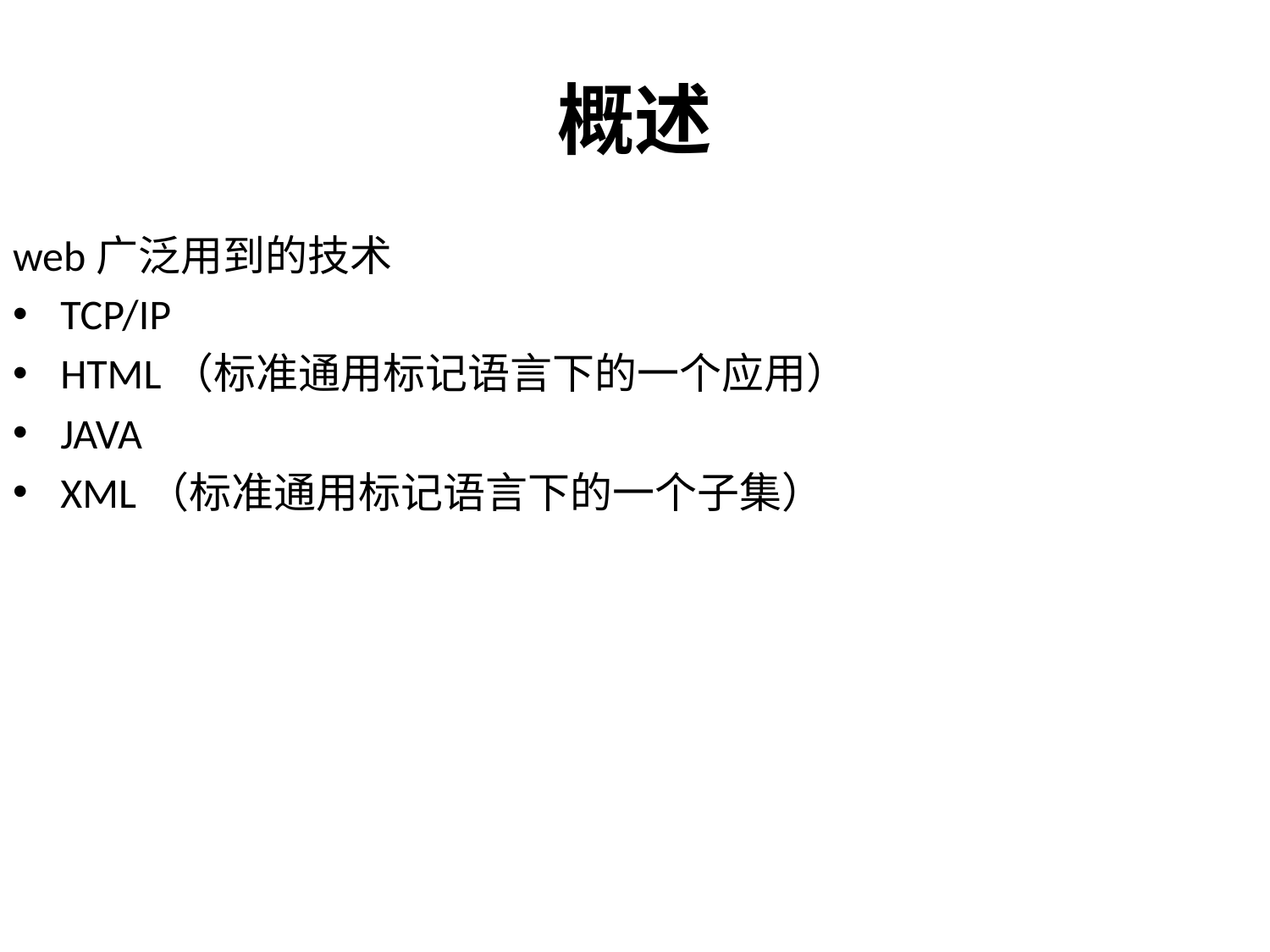

# 概述
web广泛用到的技术
TCP/IP
HTML（标准通用标记语言下的一个应用）
JAVA
XML（标准通用标记语言下的一个子集）